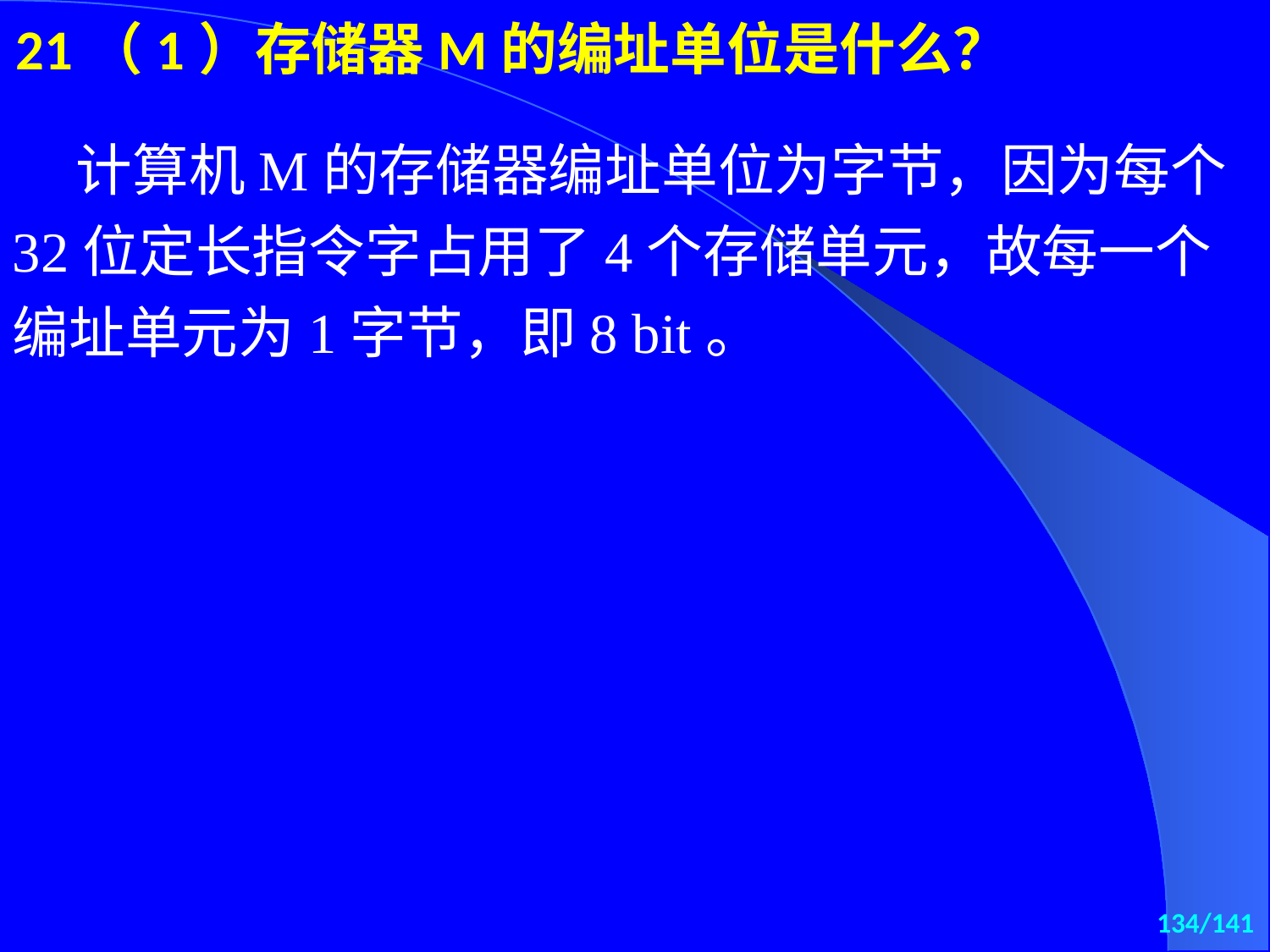

21（1）存储器M的编址单位是什么？
计算机M的存储器编址单位为字节，因为每个32位定长指令字占用了4个存储单元，故每一个编址单元为1字节，即8 bit。
134/141